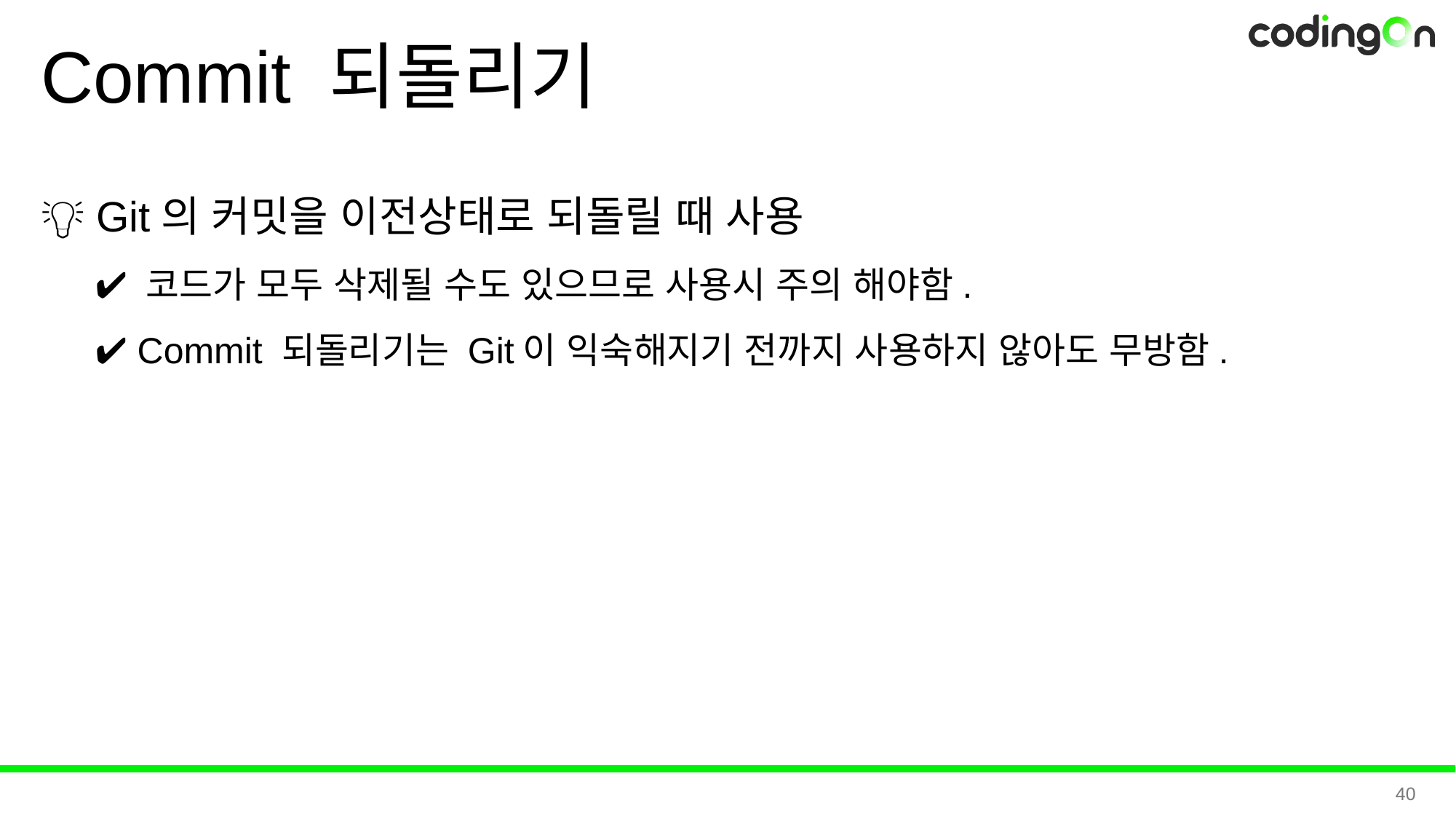

# Commit 되돌리기
💡 Git의 커밋을 이전상태로 되돌릴 때 사용
✔️ 코드가 모두 삭제될 수도 있으므로 사용시 주의 해야함.
✔️ Commit 되돌리기는 Git이 익숙해지기 전까지 사용하지 않아도 무방함.
40